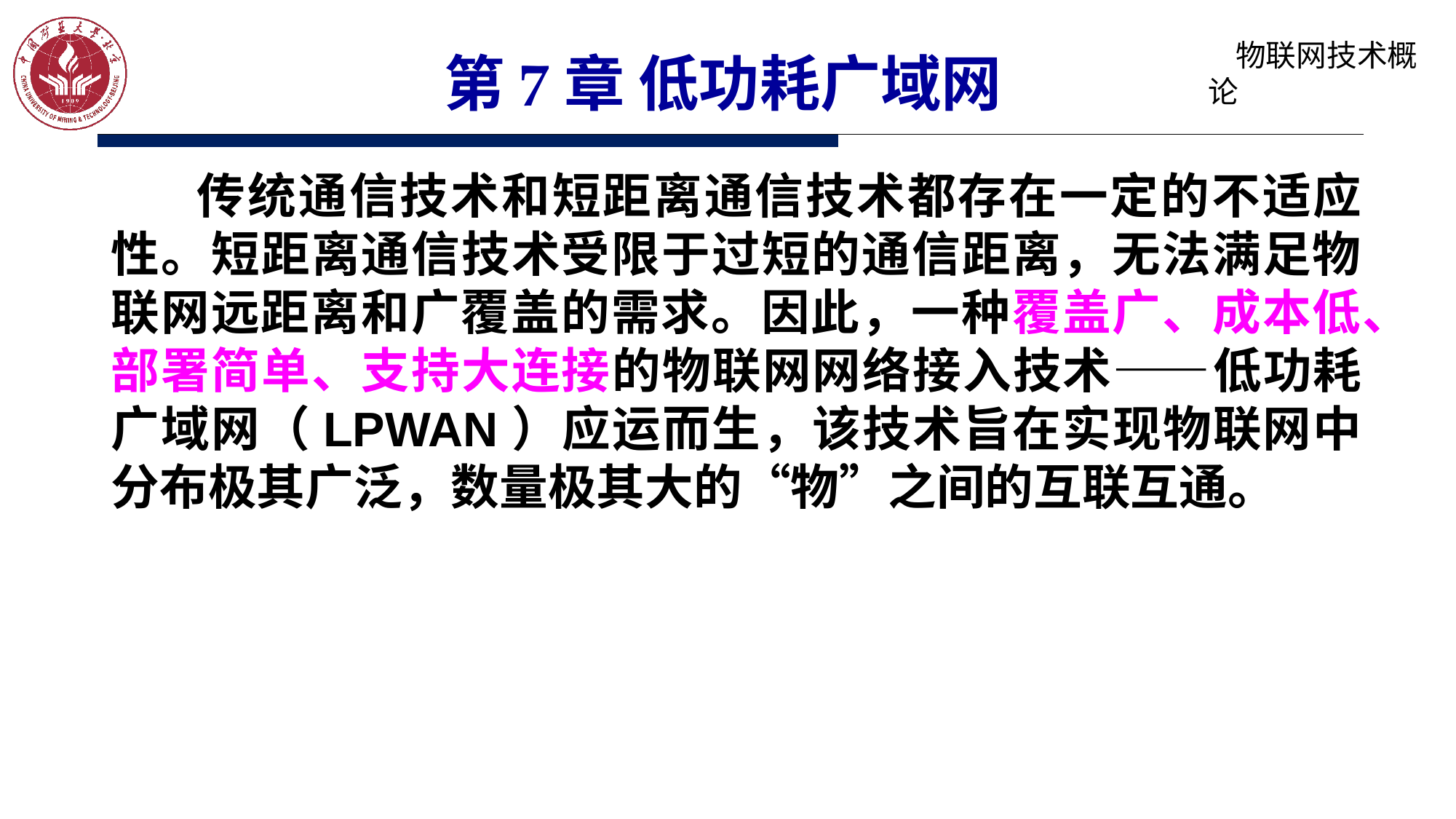

# 第7章 低功耗广域网
传统通信技术和短距离通信技术都存在一定的不适应性。短距离通信技术受限于过短的通信距离，无法满足物联网远距离和广覆盖的需求。因此，一种覆盖广、成本低、部署简单、支持大连接的物联网网络接入技术——低功耗广域网（LPWAN）应运而生，该技术旨在实现物联网中分布极其广泛，数量极其大的“物”之间的互联互通。